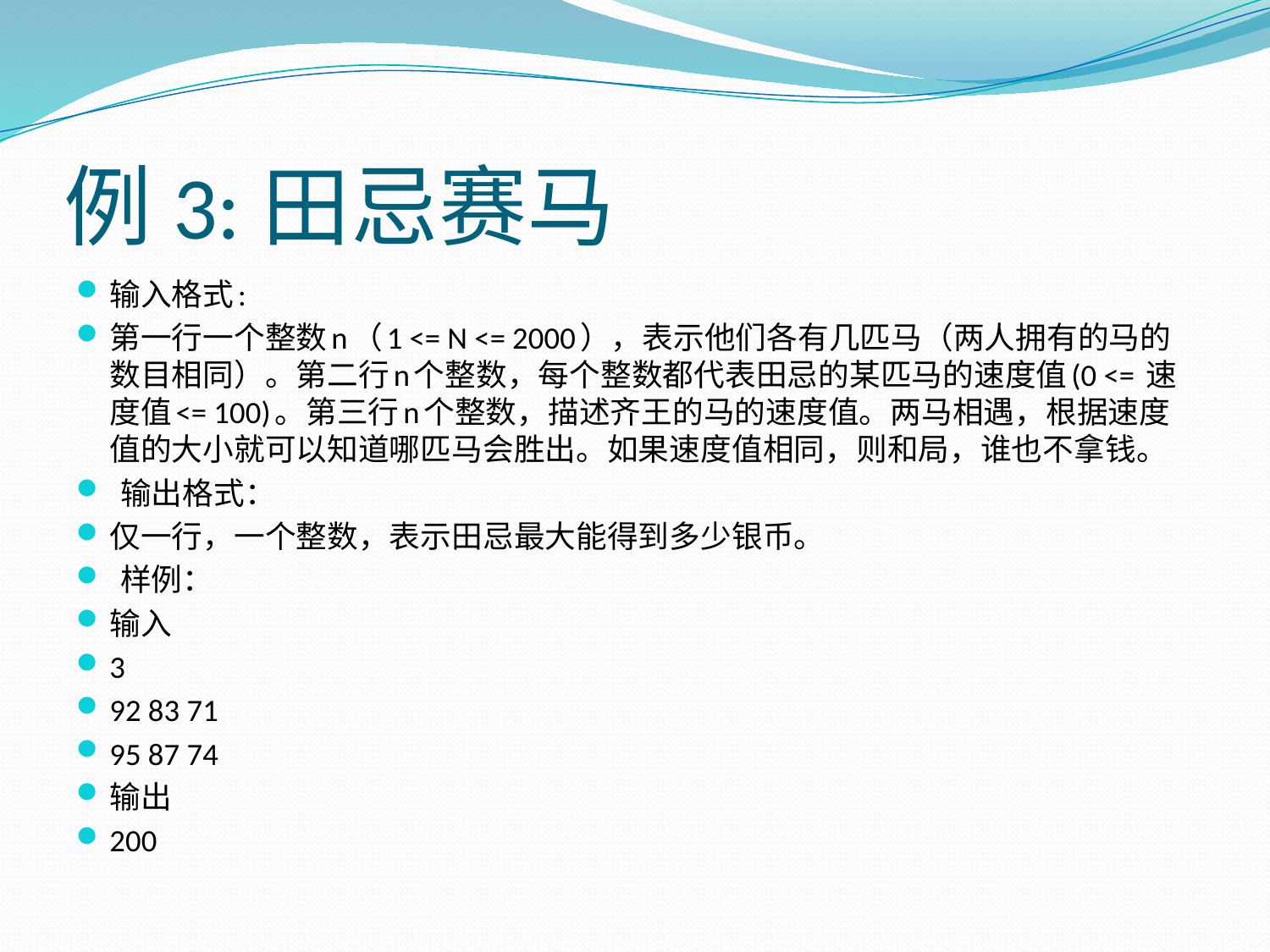

# 例3:田忌赛马
输入格式:
第一行一个整数n（1 <= N <= 2000），表示他们各有几匹马（两人拥有的马的数目相同）。第二行n个整数，每个整数都代表田忌的某匹马的速度值(0 <= 速度值<= 100)。第三行n个整数，描述齐王的马的速度值。两马相遇，根据速度值的大小就可以知道哪匹马会胜出。如果速度值相同，则和局，谁也不拿钱。
 输出格式：
仅一行，一个整数，表示田忌最大能得到多少银币。
 样例：
输入
3
92 83 71
95 87 74
输出
200